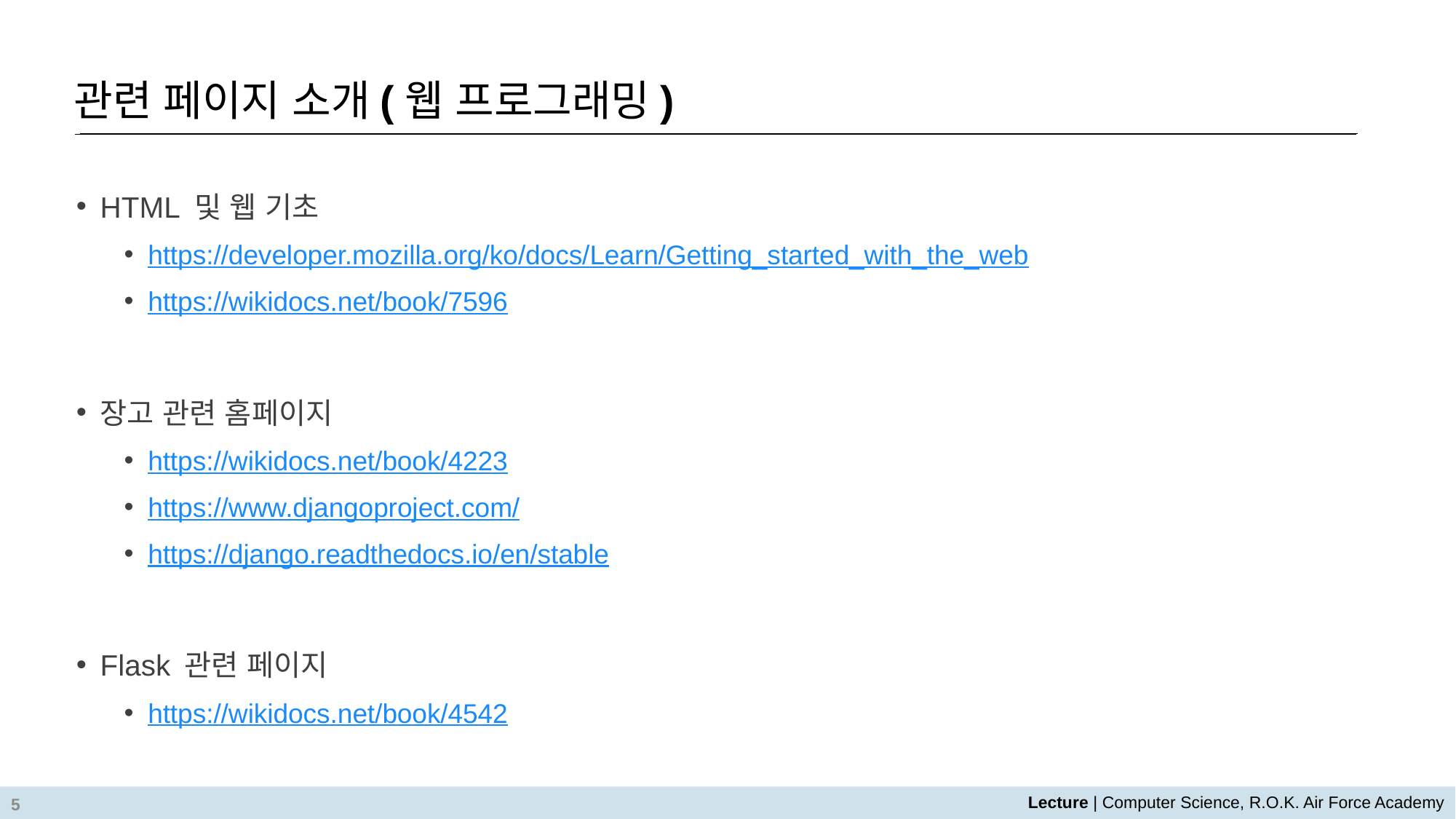

관련 페이지 소개(웹 프로그래밍)
HTML 및 웹 기초
https://developer.mozilla.org/ko/docs/Learn/Getting_started_with_the_web
https://wikidocs.net/book/7596

장고 관련 홈페이지
https://wikidocs.net/book/4223
https://www.djangoproject.com/
https://django.readthedocs.io/en/stable

Flask 관련 페이지
https://wikidocs.net/book/4542

5